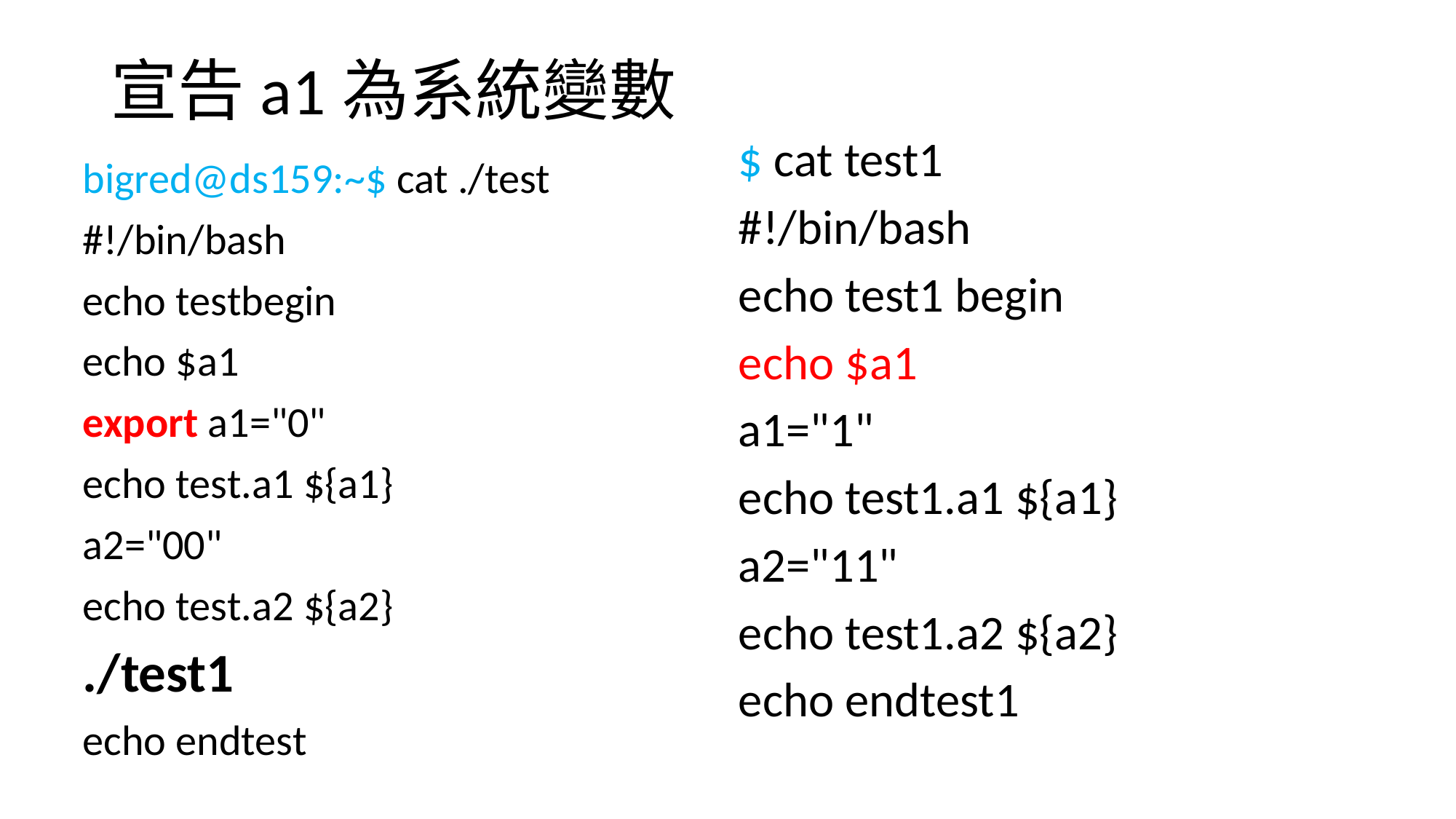

# 宣告a1為系統變數
$ cat test1
#!/bin/bash
echo test1 begin
echo $a1
a1="1"
echo test1.a1 ${a1}
a2="11"
echo test1.a2 ${a2}
echo endtest1
bigred@ds159:~$ cat ./test
#!/bin/bash
echo testbegin
echo $a1
export a1="0"
echo test.a1 ${a1}
a2="00"
echo test.a2 ${a2}
./test1
echo endtest